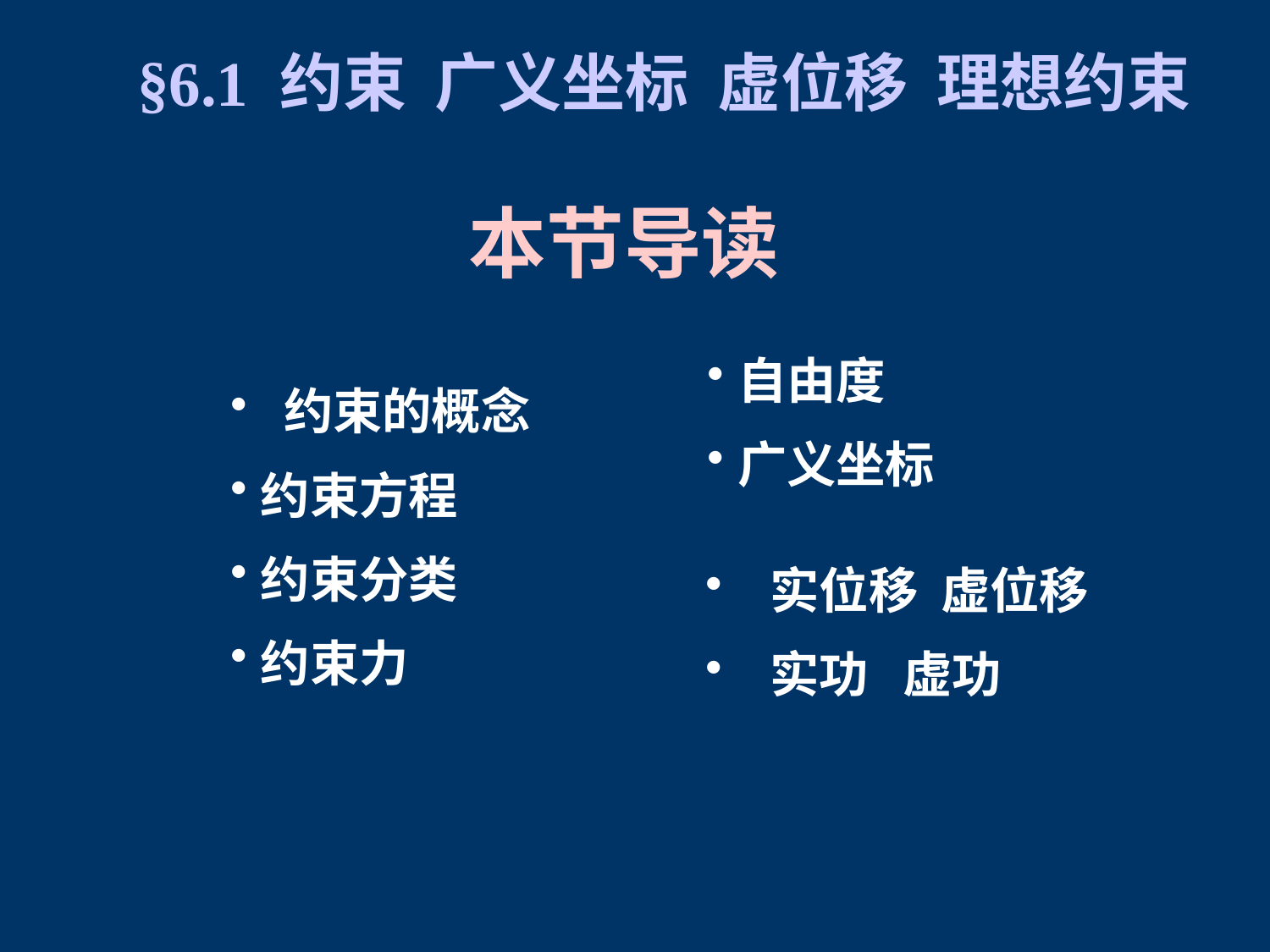

§6.1 约束  广义坐标  虚位移  理想约束
本节导读
自由度
广义坐标
 约束的概念
约束方程
约束分类
约束力
  实位移  虚位移
  实功   虚功